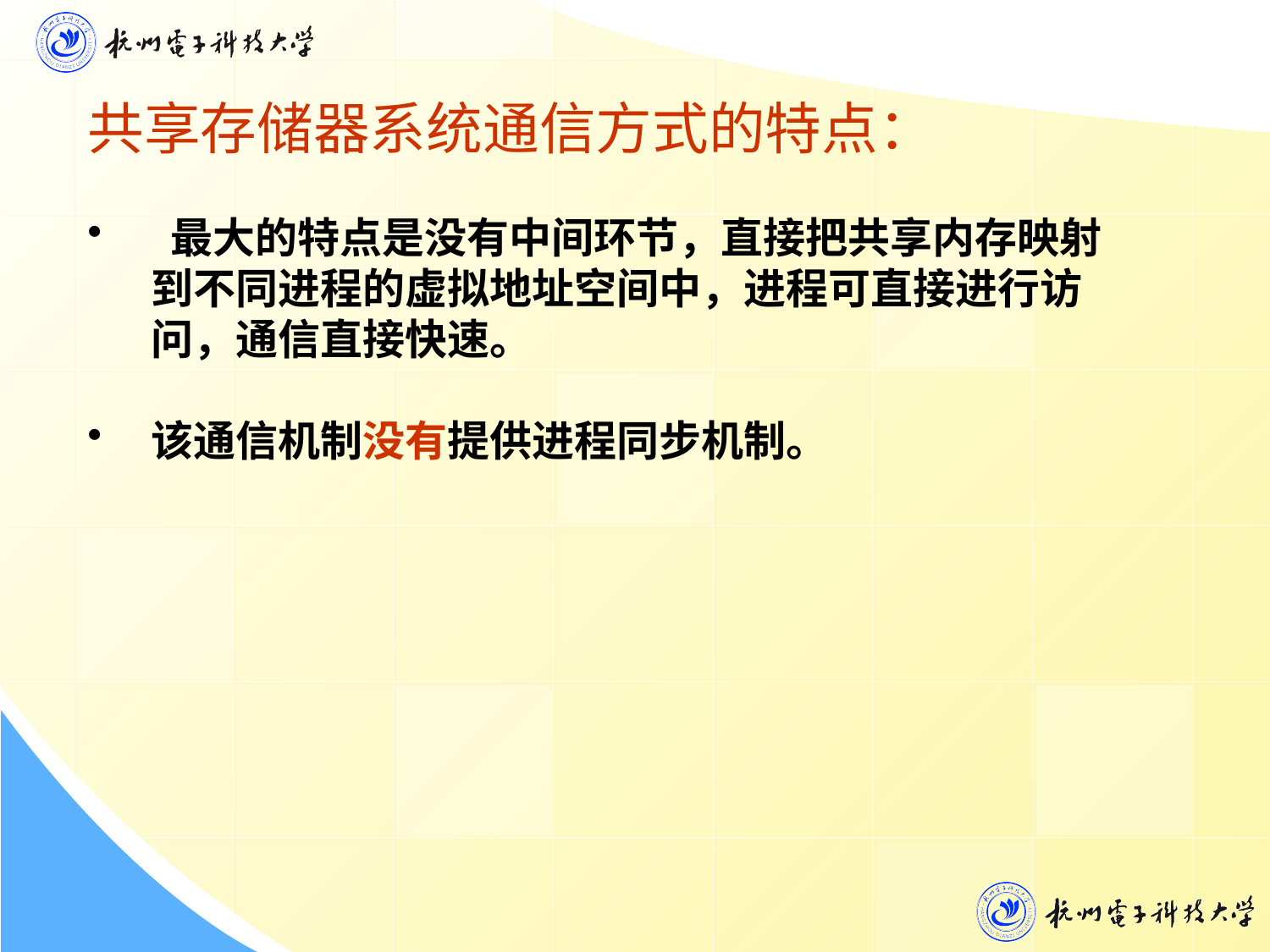

共享存储器系统通信方式的特点：

 最大的特点是没有中间环节，直接把共享内存映射到不同进程的虚拟地址空间中，进程可直接进行访问，通信直接快速。

该通信机制没有提供进程同步机制。